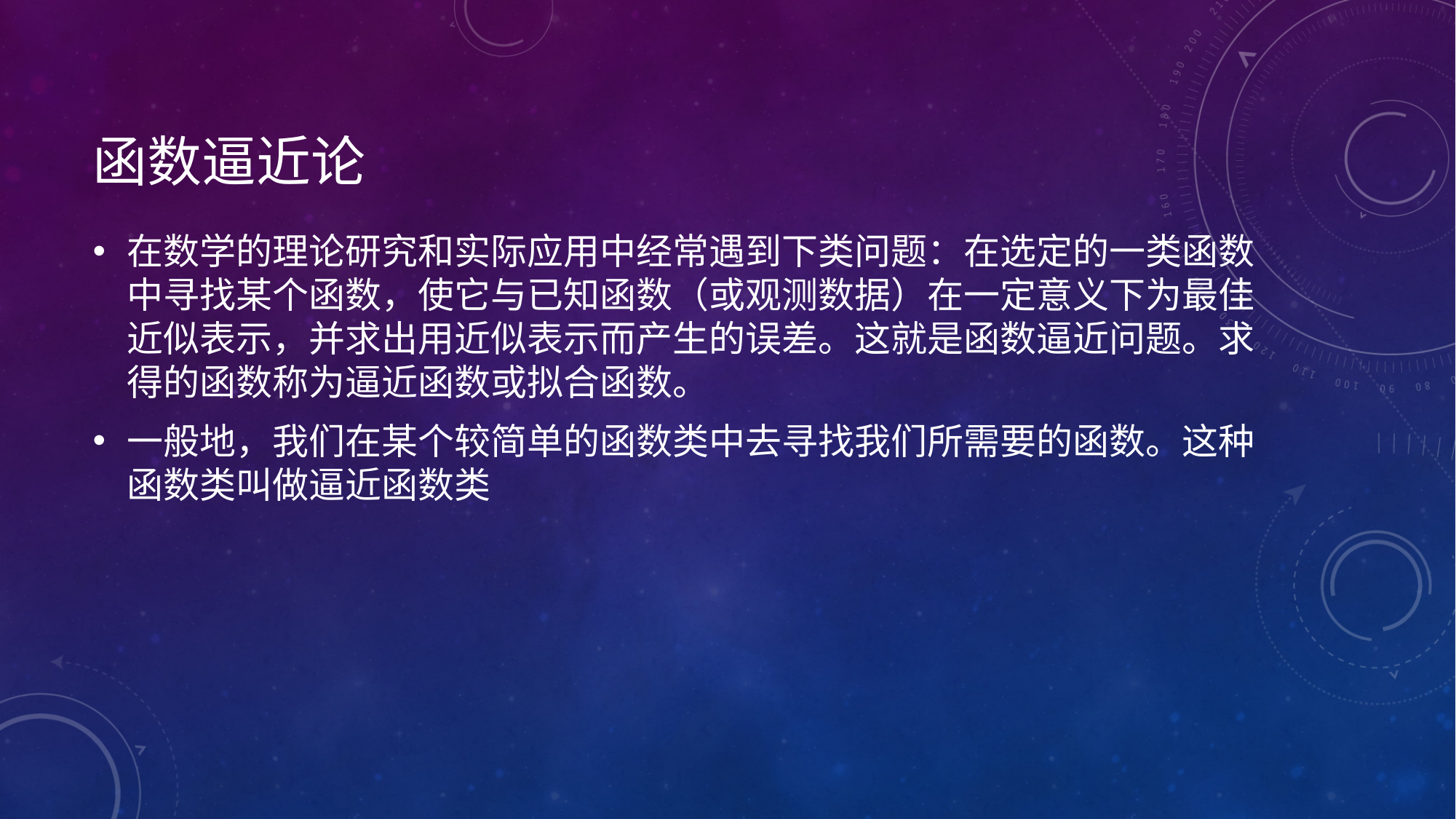

# 函数逼近论
在数学的理论研究和实际应用中经常遇到下类问题：在选定的一类函数中寻找某个函数，使它与已知函数（或观测数据）在一定意义下为最佳近似表示，并求出用近似表示而产生的误差。这就是函数逼近问题。求得的函数称为逼近函数或拟合函数。
一般地，我们在某个较简单的函数类中去寻找我们所需要的函数。这种函数类叫做逼近函数类